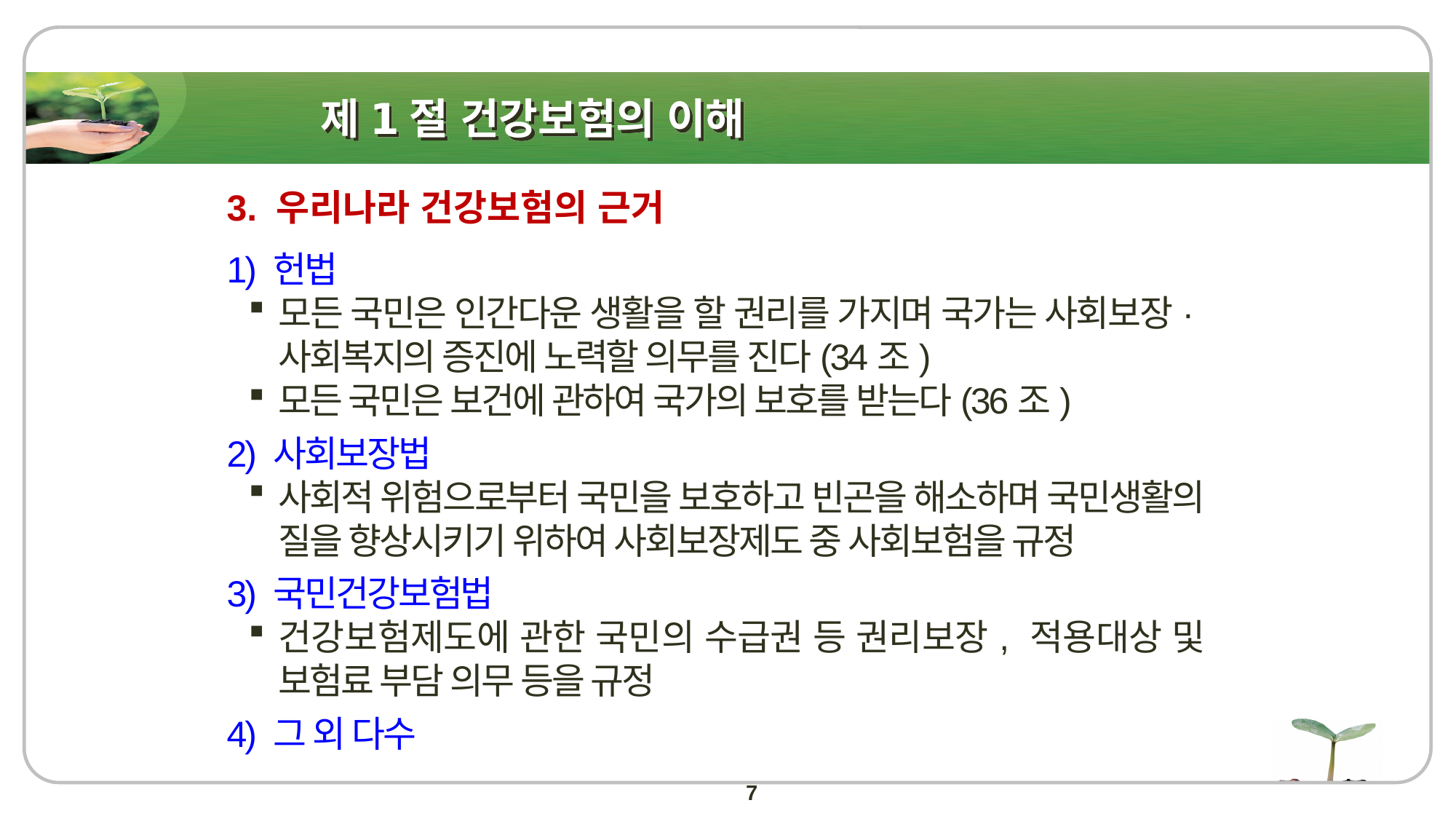

# 제1절 건강보험의 이해
3. 우리나라 건강보험의 근거
1) 헌법
모든 국민은 인간다운 생활을 할 권리를 가지며 국가는 사회보장·사회복지의 증진에 노력할 의무를 진다(34조)
모든 국민은 보건에 관하여 국가의 보호를 받는다(36조)
2) 사회보장법
사회적 위험으로부터 국민을 보호하고 빈곤을 해소하며 국민생활의 질을 향상시키기 위하여 사회보장제도 중 사회보험을 규정
3) 국민건강보험법
건강보험제도에 관한 국민의 수급권 등 권리보장, 적용대상 및 보험료 부담 의무 등을 규정
4) 그 외 다수
7